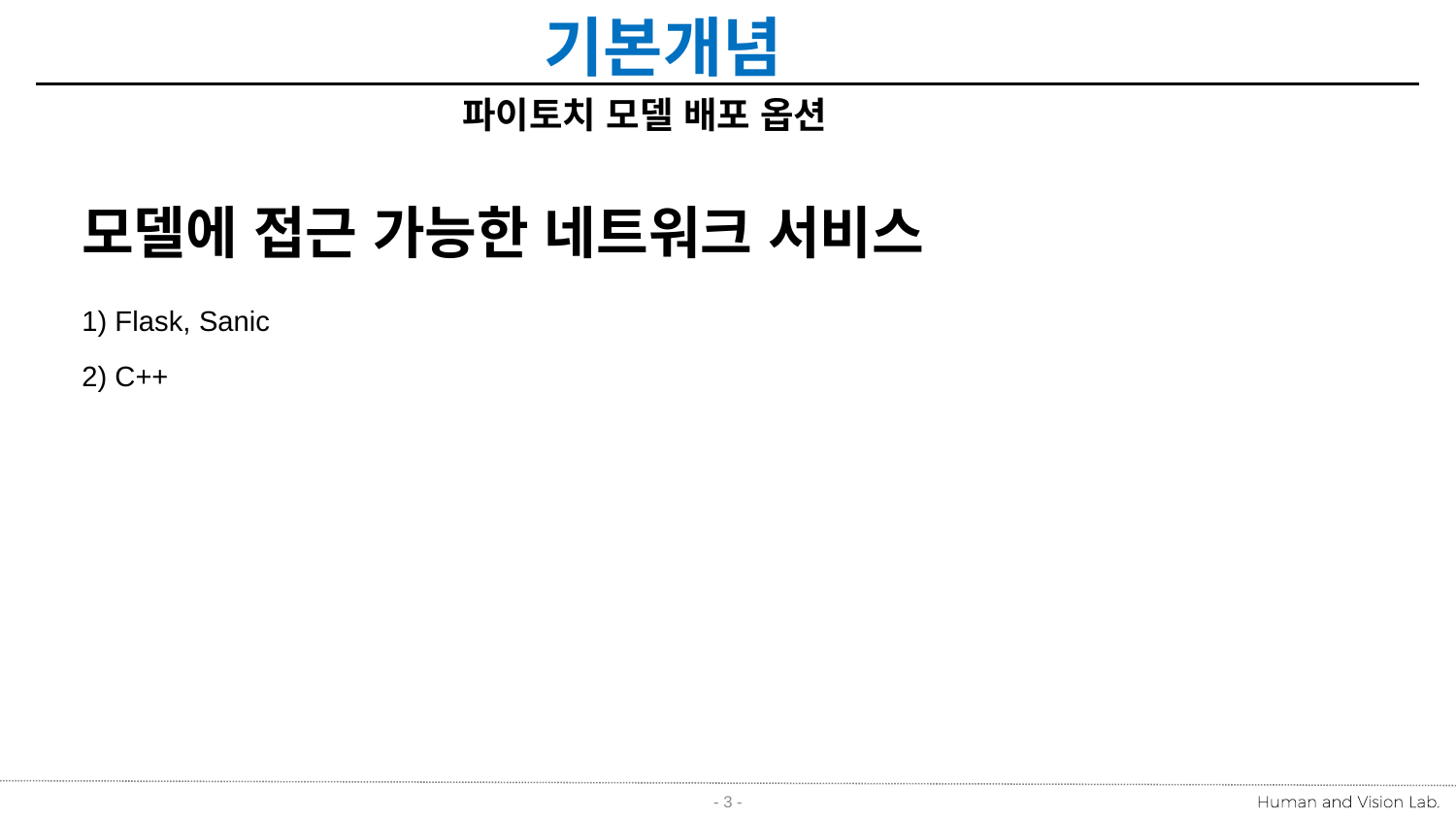

기본개념
파이토치 모델 배포 옵션
모델에 접근 가능한 네트워크 서비스
1) Flask, Sanic
2) C++
- 3 -